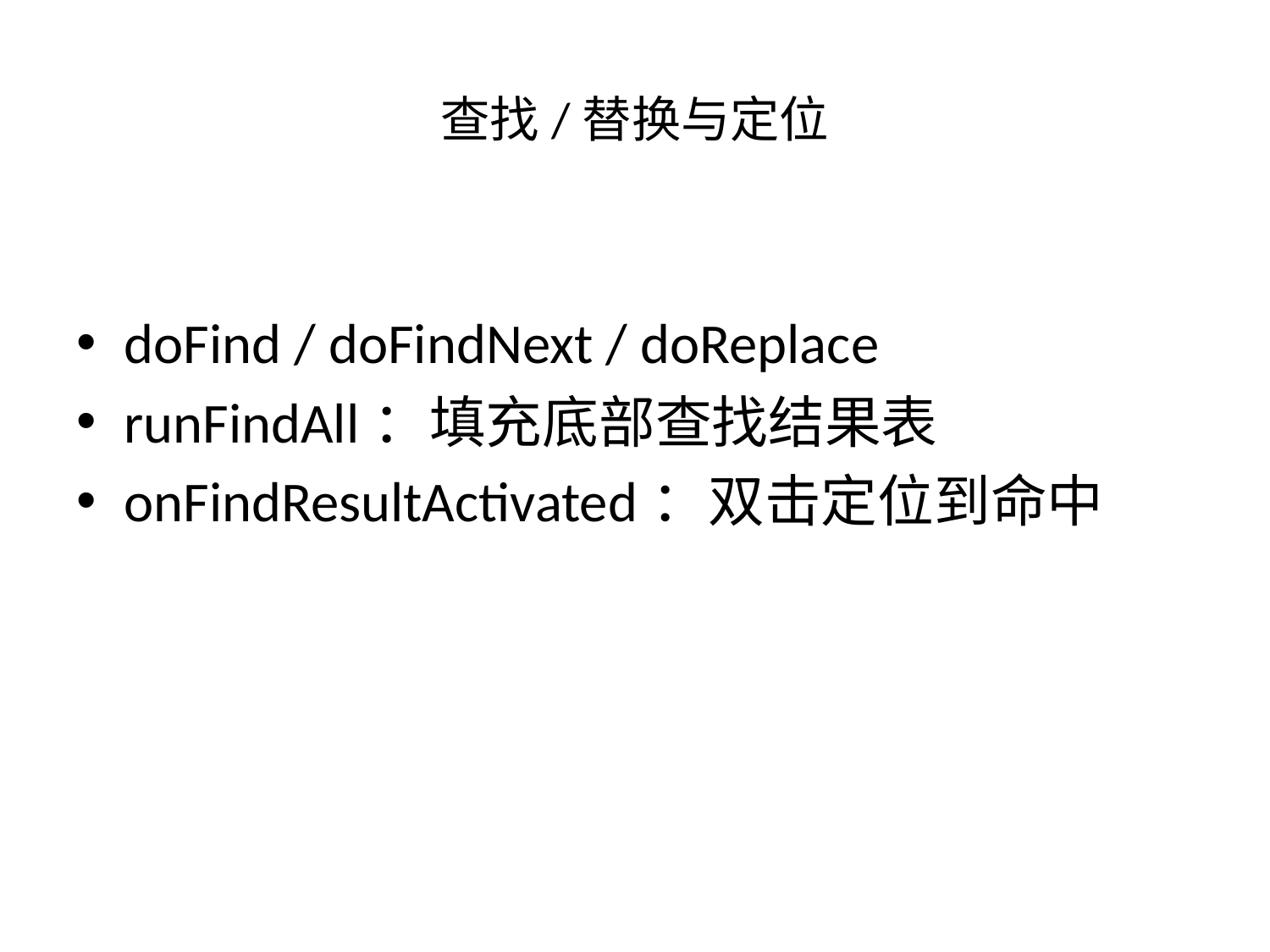

# 查找/替换与定位

doFind / doFindNext / doReplace
runFindAll：填充底部查找结果表
onFindResultActivated：双击定位到命中